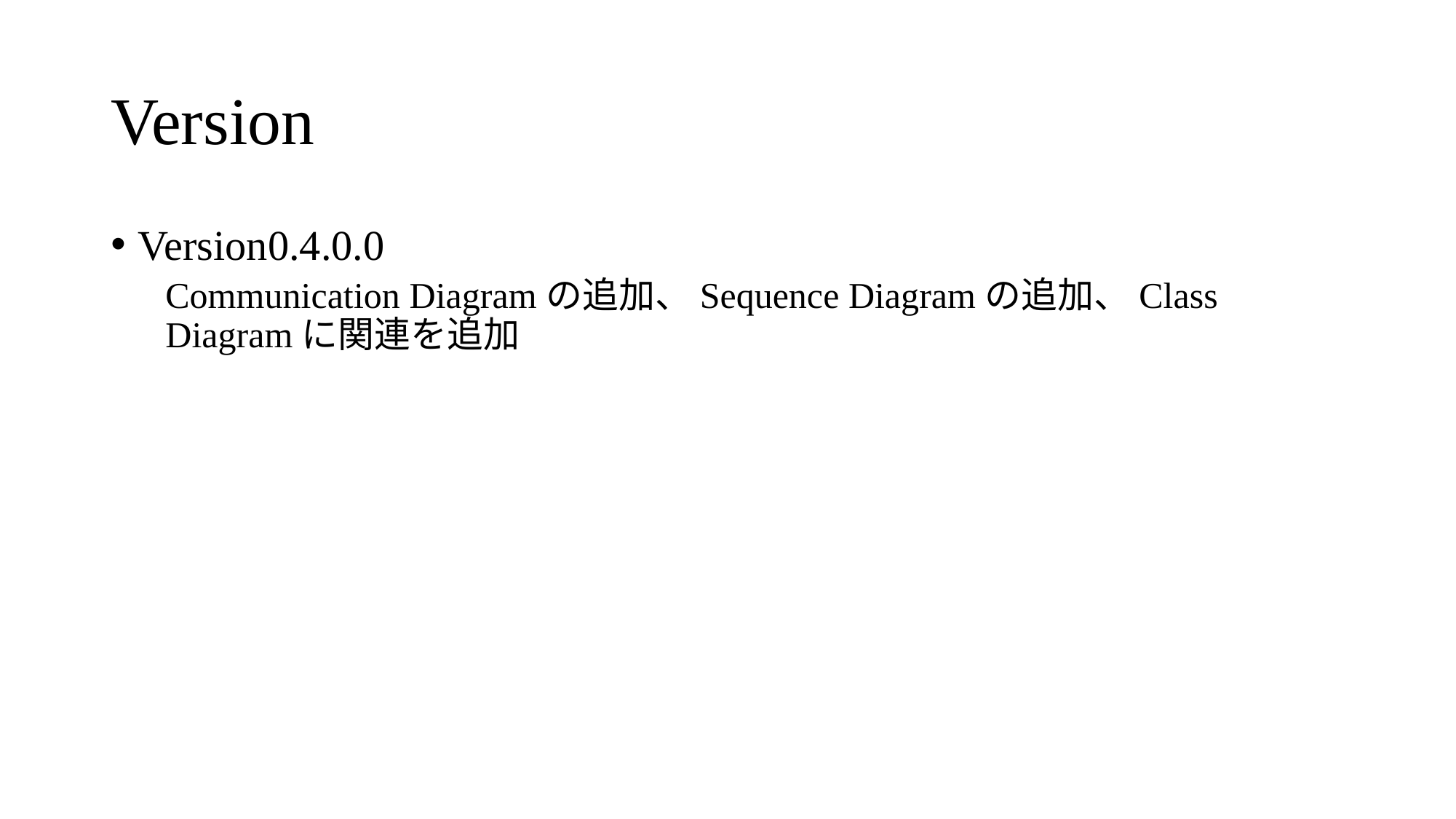

# Version
Version0.4.0.0
Communication Diagramの追加、Sequence Diagramの追加、Class Diagramに関連を追加